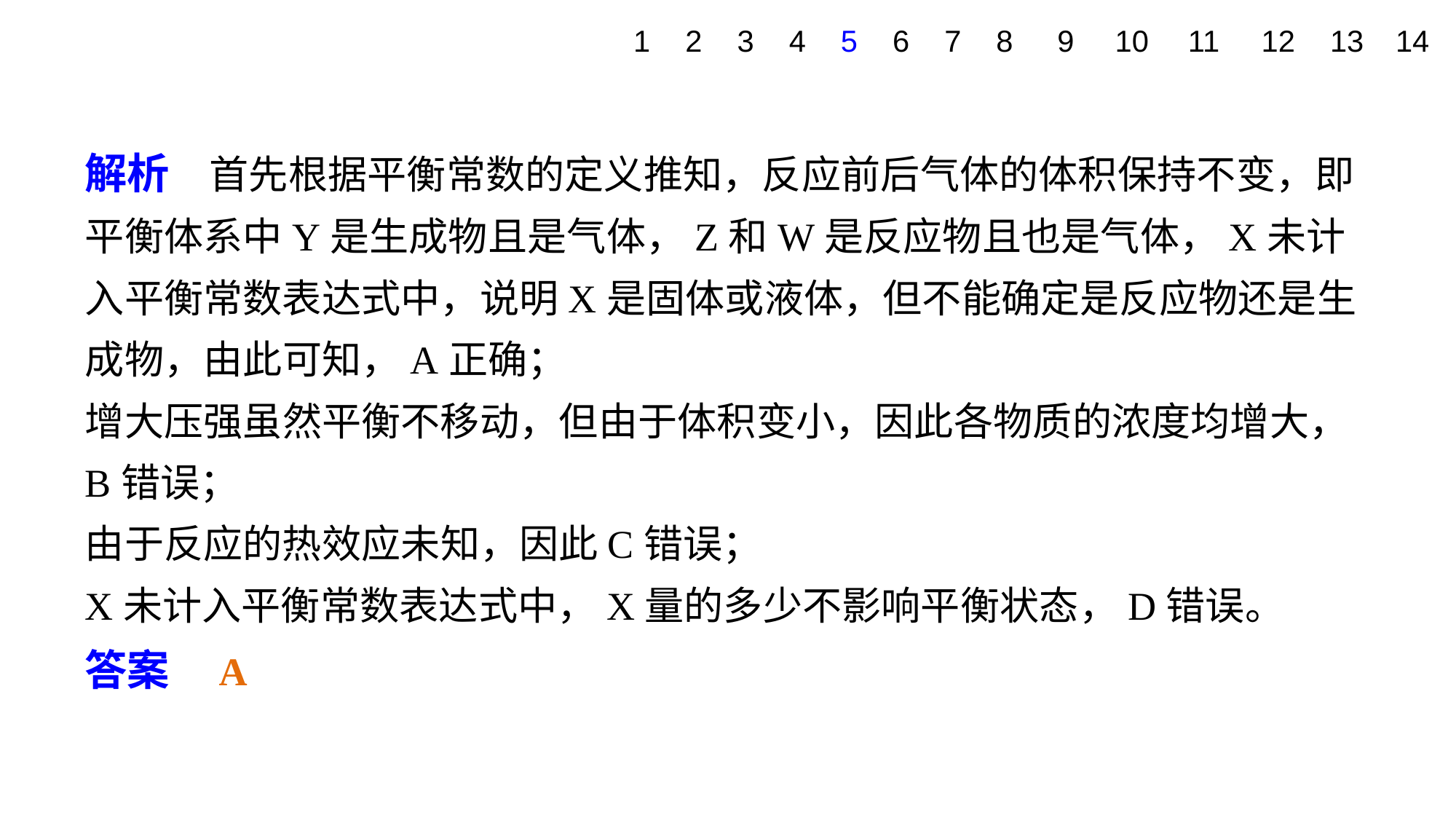

1
2
3
4
5
6
7
8
9
10
11
12
13
14
解析　首先根据平衡常数的定义推知，反应前后气体的体积保持不变，即平衡体系中Y是生成物且是气体，Z和W是反应物且也是气体，X未计入平衡常数表达式中，说明X是固体或液体，但不能确定是反应物还是生成物，由此可知，A正确；
增大压强虽然平衡不移动，但由于体积变小，因此各物质的浓度均增大，B错误；
由于反应的热效应未知，因此C错误；
X未计入平衡常数表达式中，X量的多少不影响平衡状态，D错误。
答案　A